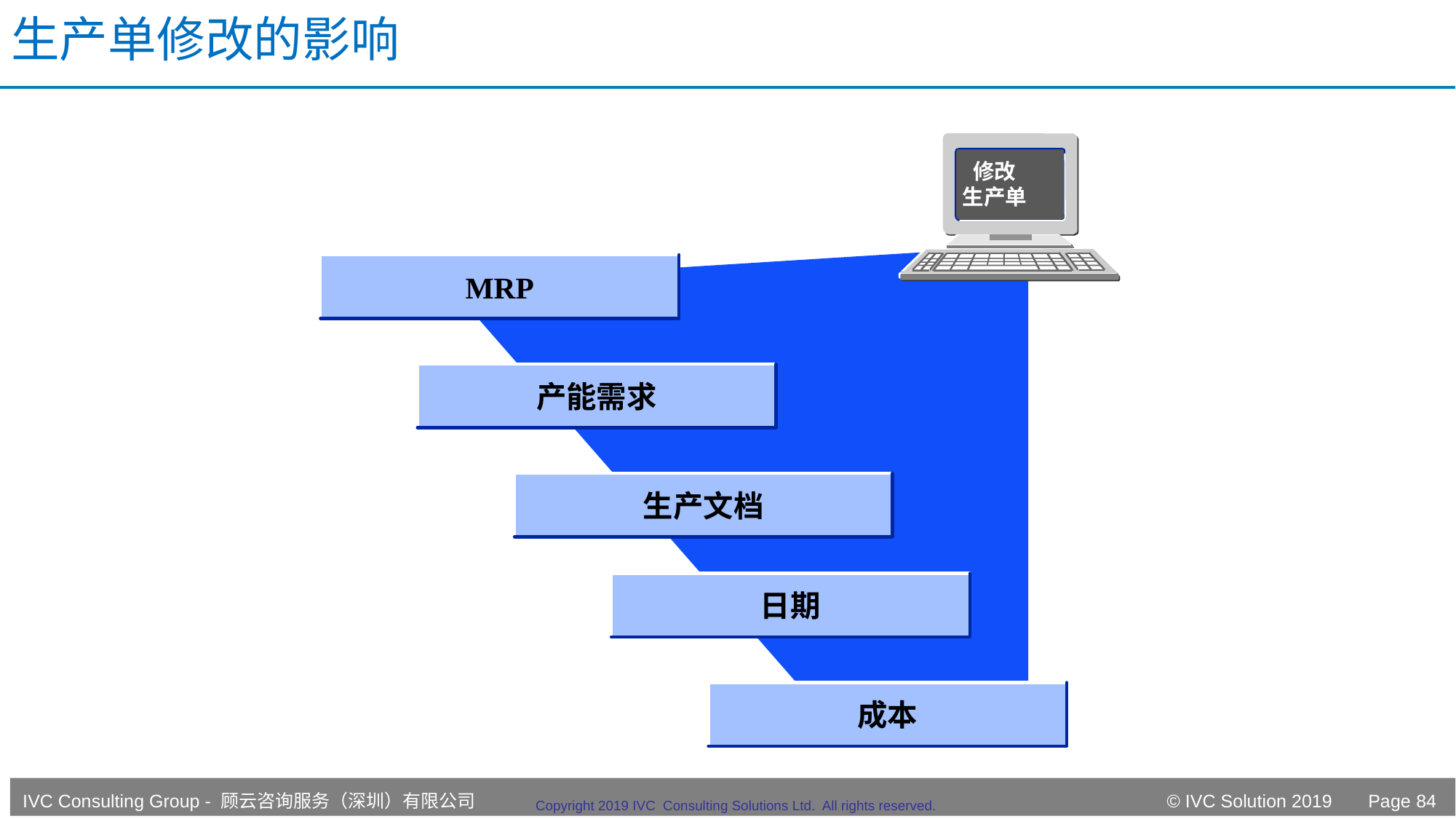

# 生产单修改的影响

修改
生产单

MRP

产能需求

生产文档

日期

成本